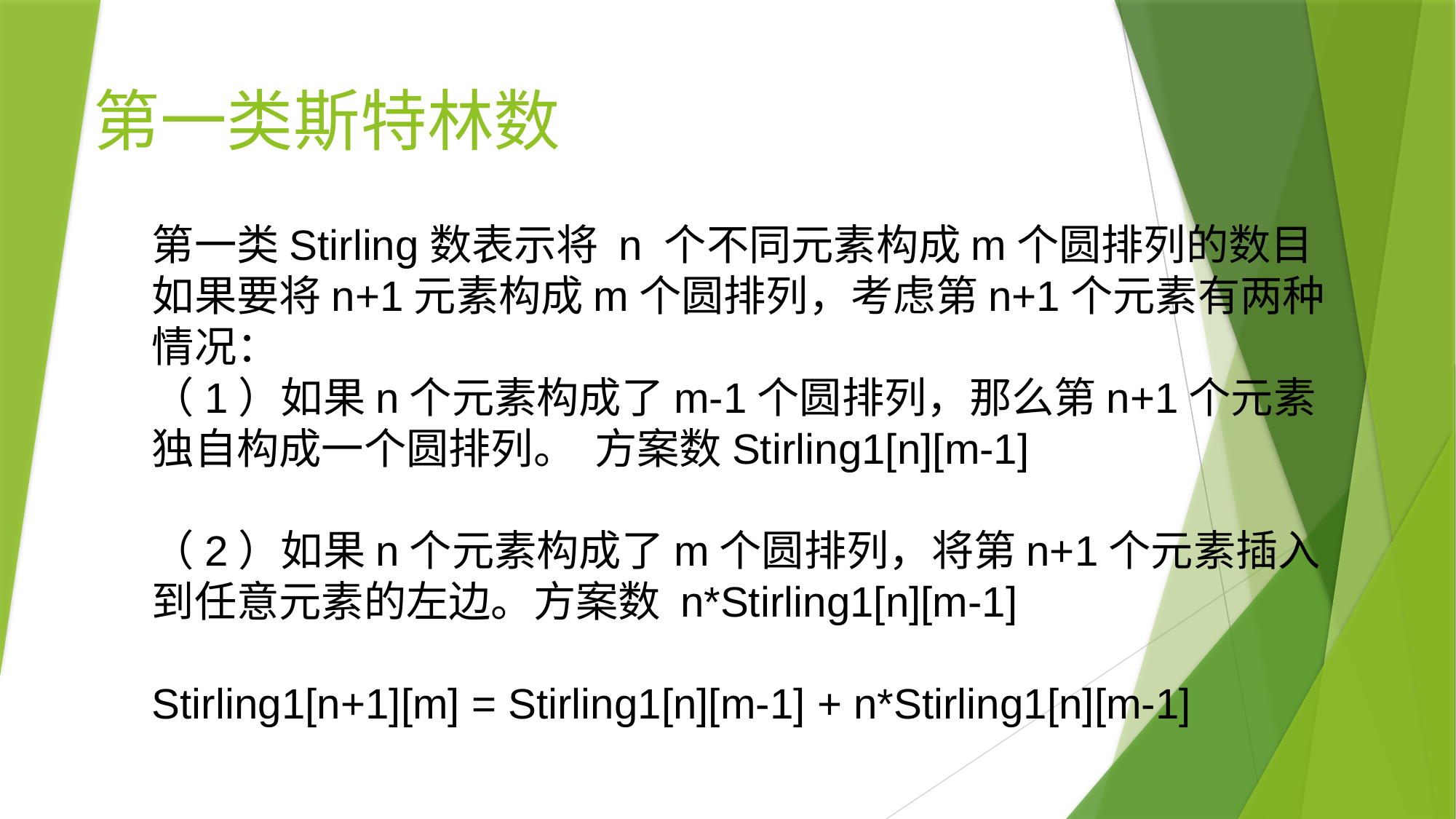

# 第一类斯特林数
第一类Stirling数表示将 n 个不同元素构成m个圆排列的数目
如果要将n+1元素构成m个圆排列，考虑第n+1个元素有两种情况：
（1）如果n个元素构成了m-1个圆排列，那么第n+1个元素独自构成一个圆排列。  方案数Stirling1[n][m-1]

（2）如果n个元素构成了m个圆排列，将第n+1个元素插入到任意元素的左边。方案数 n*Stirling1[n][m-1]

Stirling1[n+1][m] = Stirling1[n][m-1] + n*Stirling1[n][m-1]